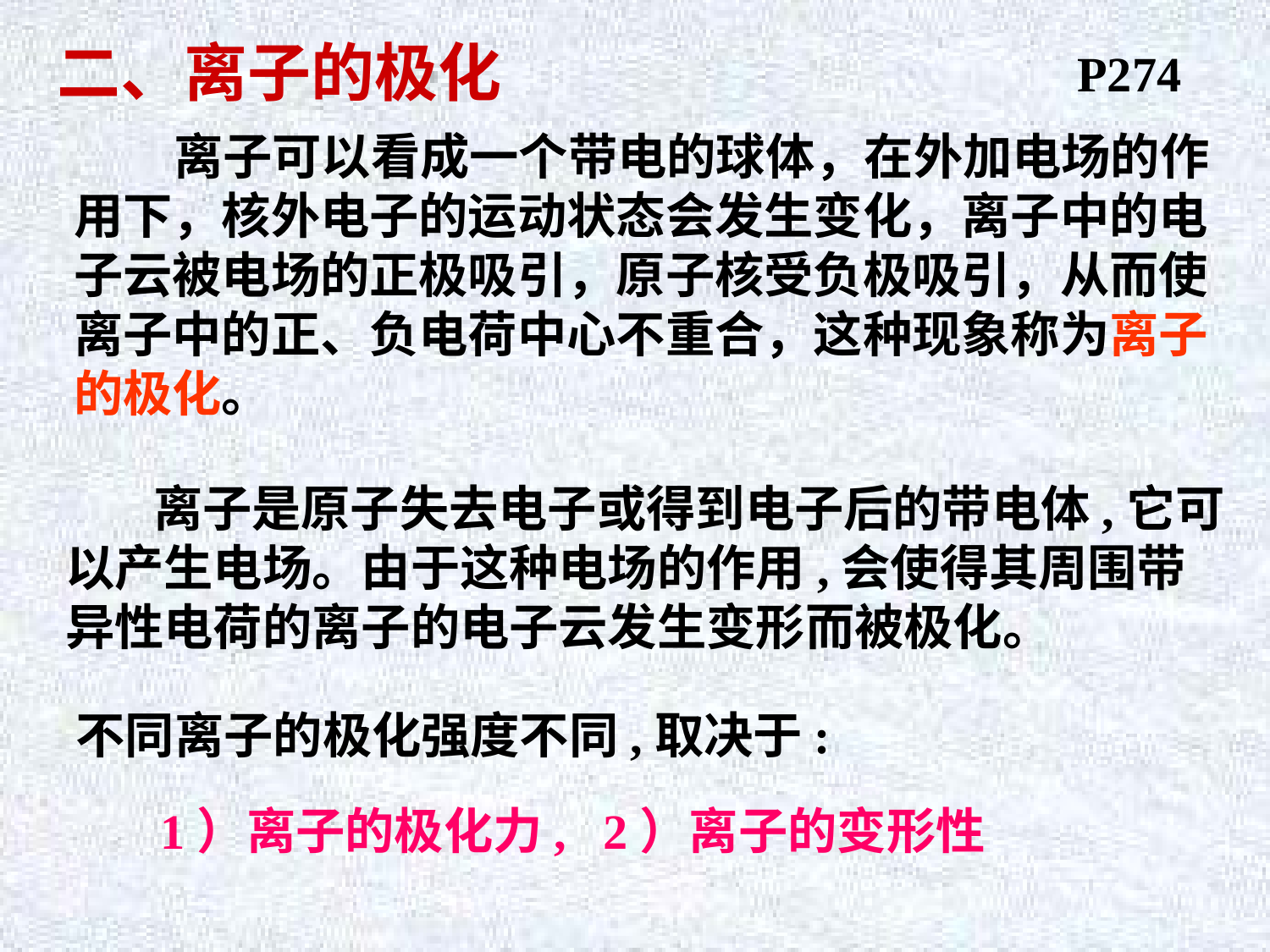

二、离子的极化
P274
        离子可以看成一个带电的球体，在外加电场的作用下，核外电子的运动状态会发生变化，离子中的电子云被电场的正极吸引，原子核受负极吸引，从而使离子中的正、负电荷中心不重合，这种现象称为离子的极化。
离子是原子失去电子或得到电子后的带电体,它可以产生电场。由于这种电场的作用,会使得其周围带异性电荷的离子的电子云发生变形而被极化。
不同离子的极化强度不同,取决于:
1）离子的极化力,   2）离子的变形性